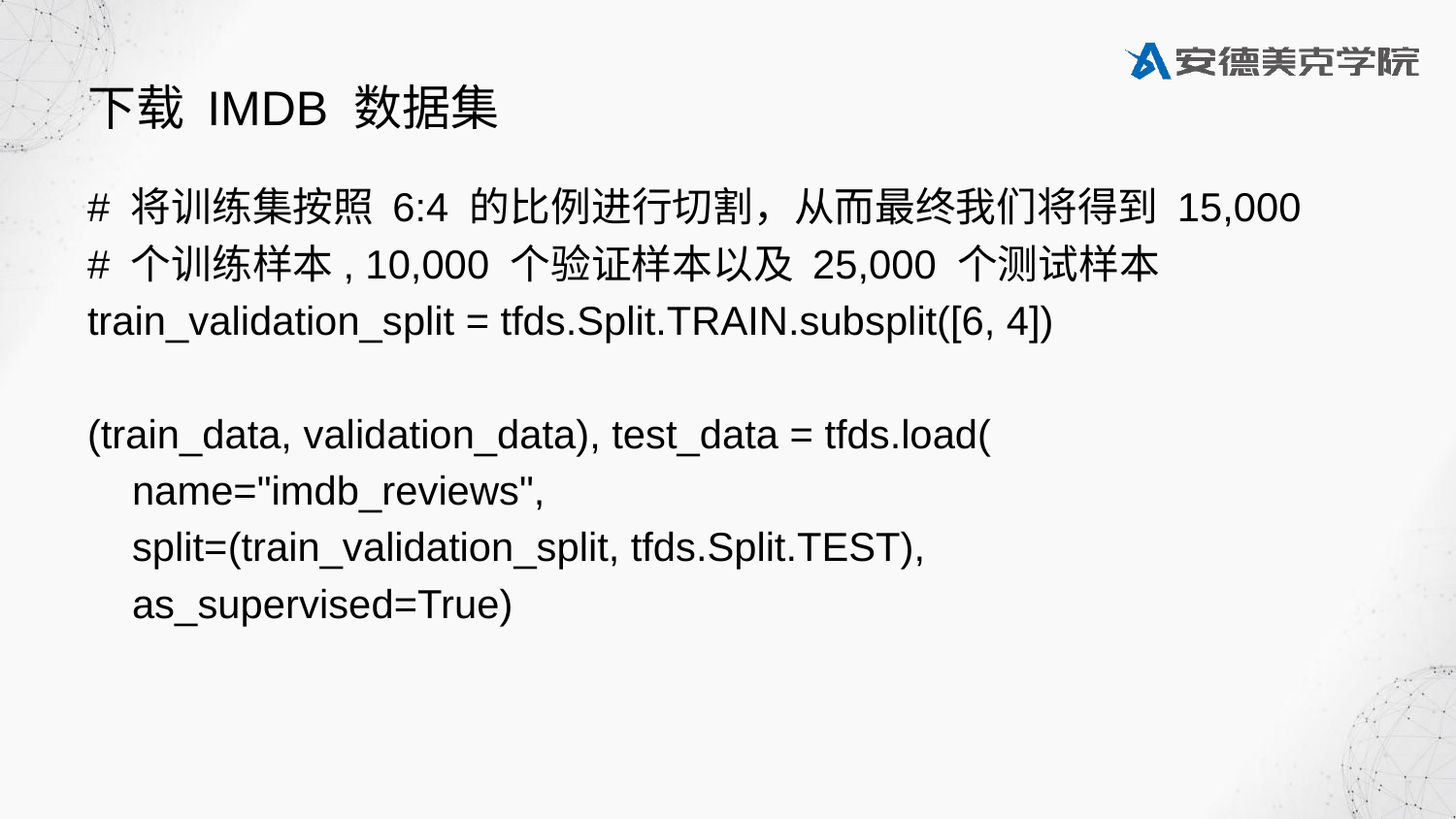

# 下载 IMDB 数据集
# 将训练集按照 6:4 的比例进行切割，从而最终我们将得到 15,000
# 个训练样本, 10,000 个验证样本以及 25,000 个测试样本
train_validation_split = tfds.Split.TRAIN.subsplit([6, 4])

(train_data, validation_data), test_data = tfds.load(
    name="imdb_reviews",
    split=(train_validation_split, tfds.Split.TEST),
    as_supervised=True)